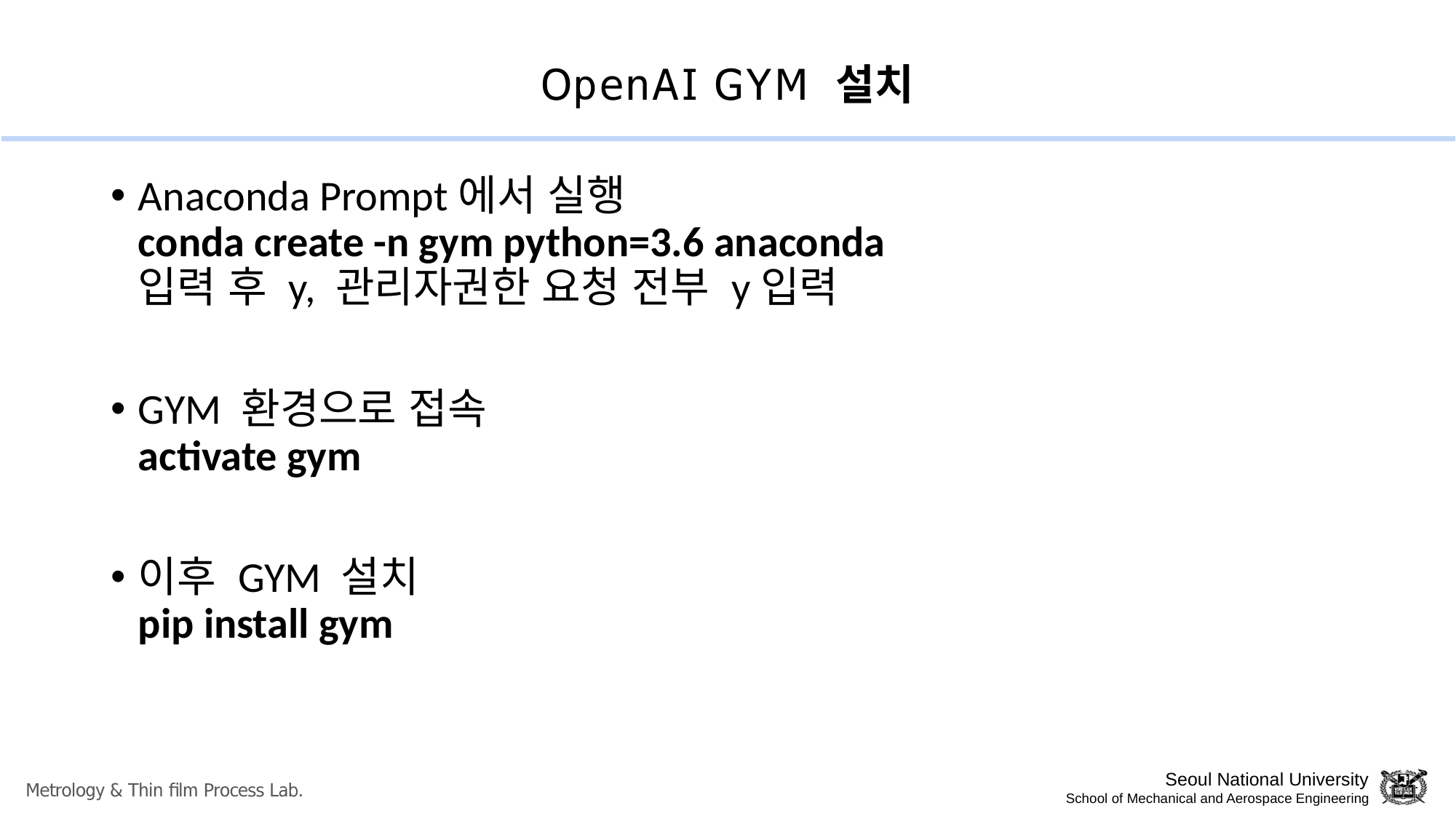

# OpenAI GYM 설치
Anaconda Prompt에서 실행
conda create -n gym python=3.6 anaconda
입력 후 y, 관리자권한 요청 전부 y입력

GYM 환경으로 접속
activate gym

이후 GYM 설치
pip install gym